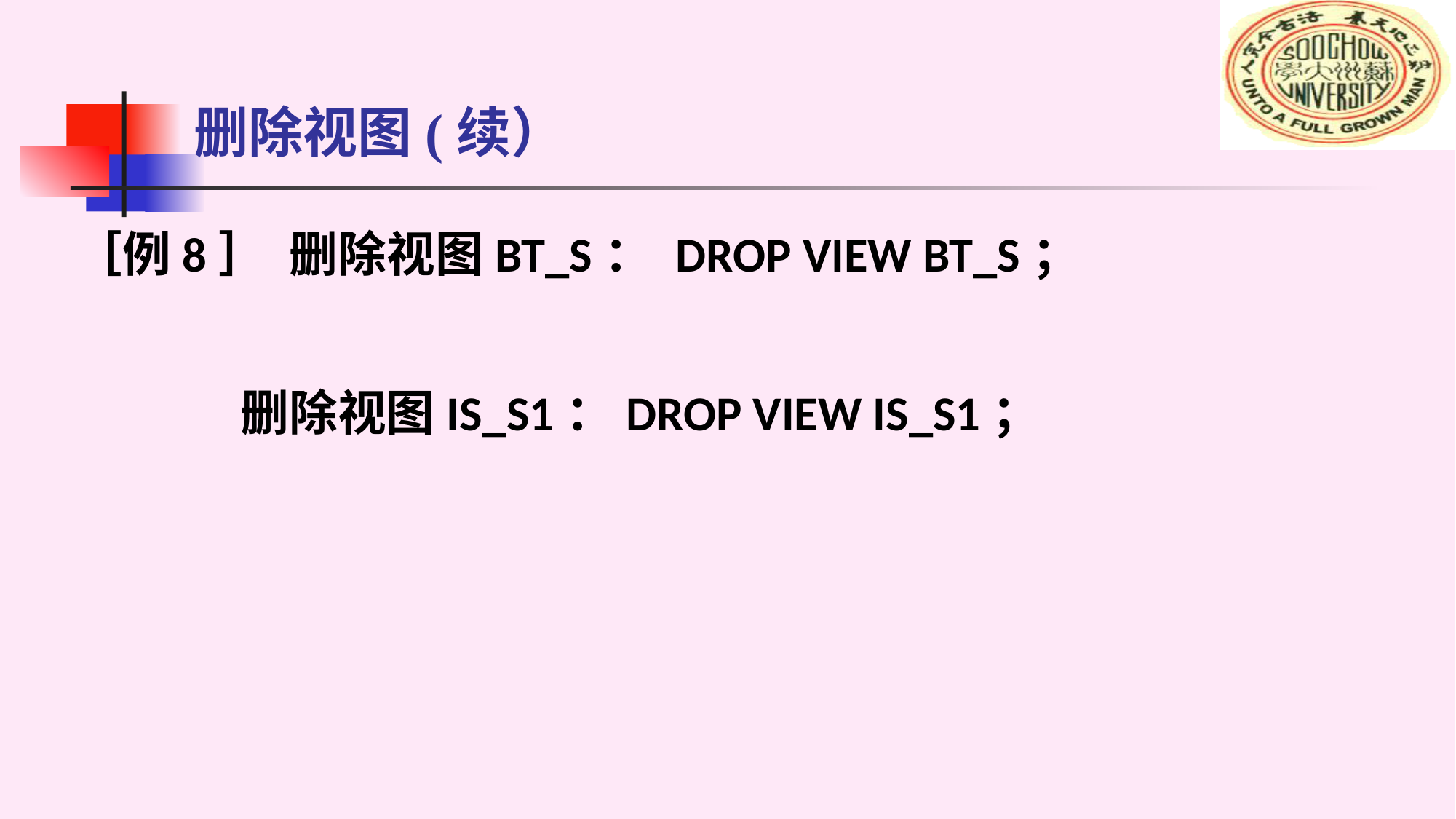

# 删除视图(续）
［例8］  删除视图BT_S： DROP VIEW BT_S；

              删除视图IS_S1：DROP VIEW IS_S1；